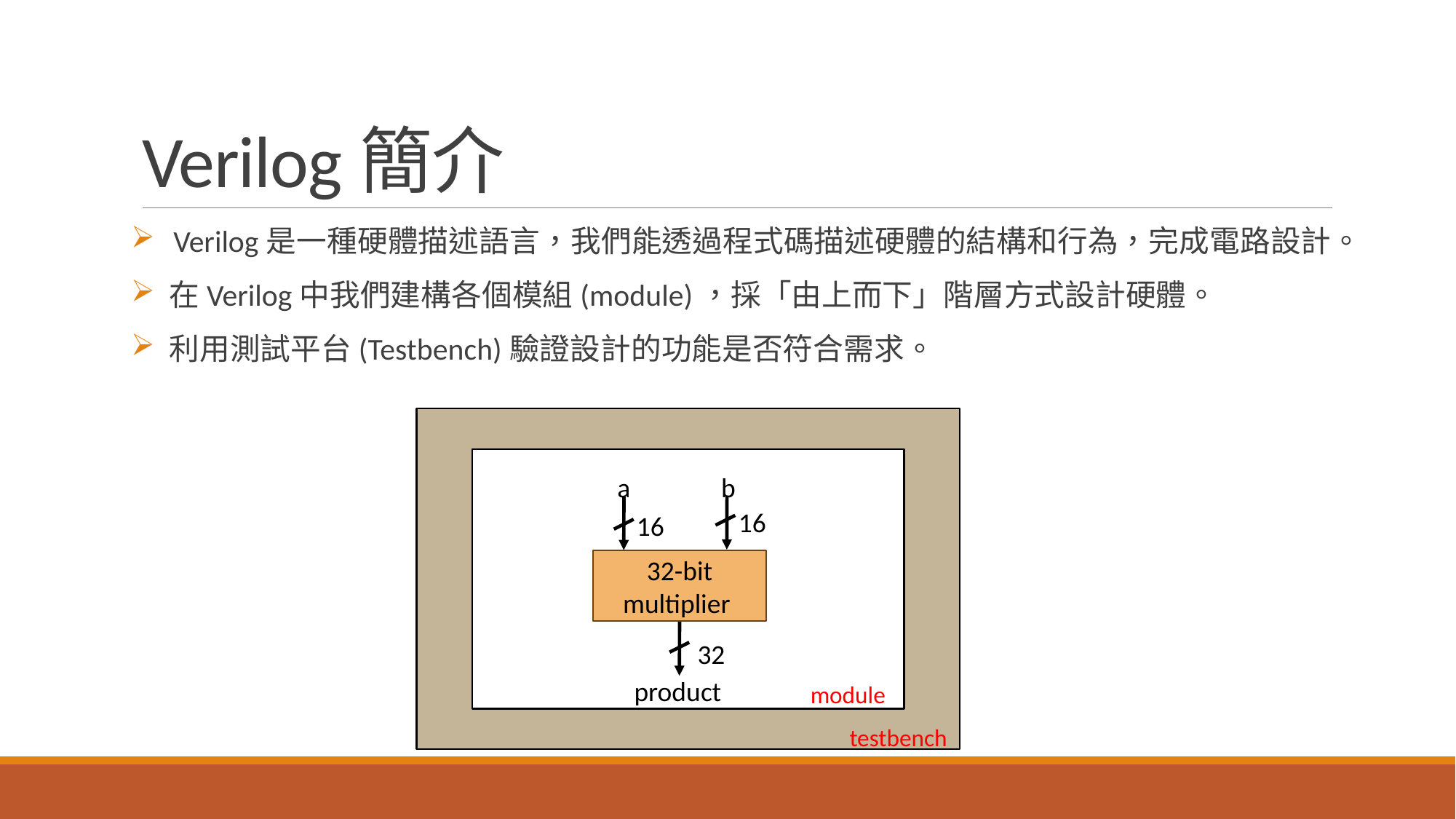

# Verilog簡介
 Verilog是一種硬體描述語言，我們能透過程式碼描述硬體的結構和行為，完成電路設計。
 在Verilog中我們建構各個模組(module)，採「由上而下」階層方式設計硬體。
 利用測試平台(Testbench)驗證設計的功能是否符合需求。

testbench

a
b
16
16
32-bit multiplier
32
product
module